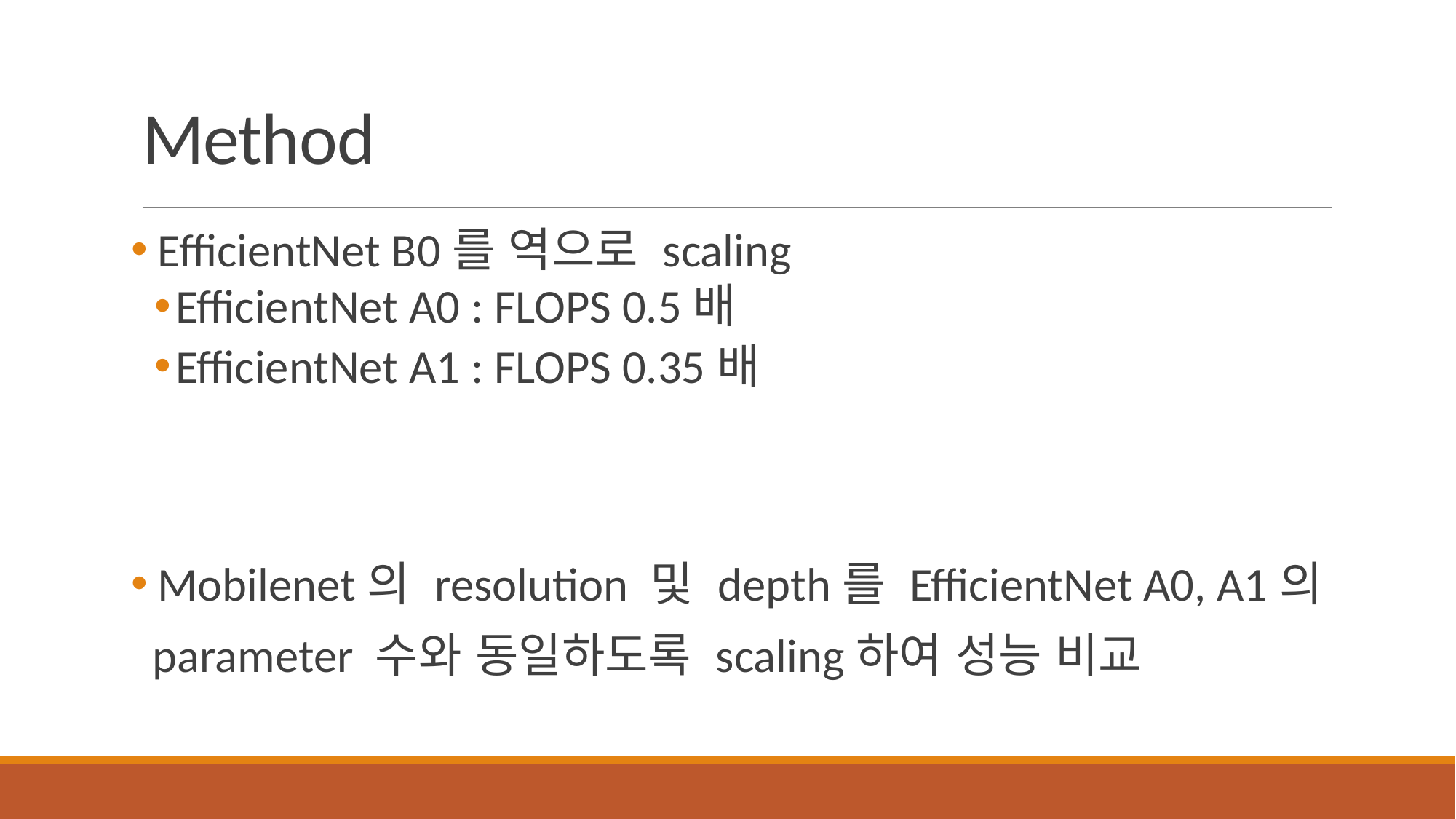

# Method
 EfficientNet B0를 역으로 scaling
EfficientNet A0 : FLOPS 0.5배
EfficientNet A1 : FLOPS 0.35배

 Mobilenet의 resolution 및 depth를 EfficientNet A0, A1의
  parameter 수와 동일하도록 scaling하여 성능 비교